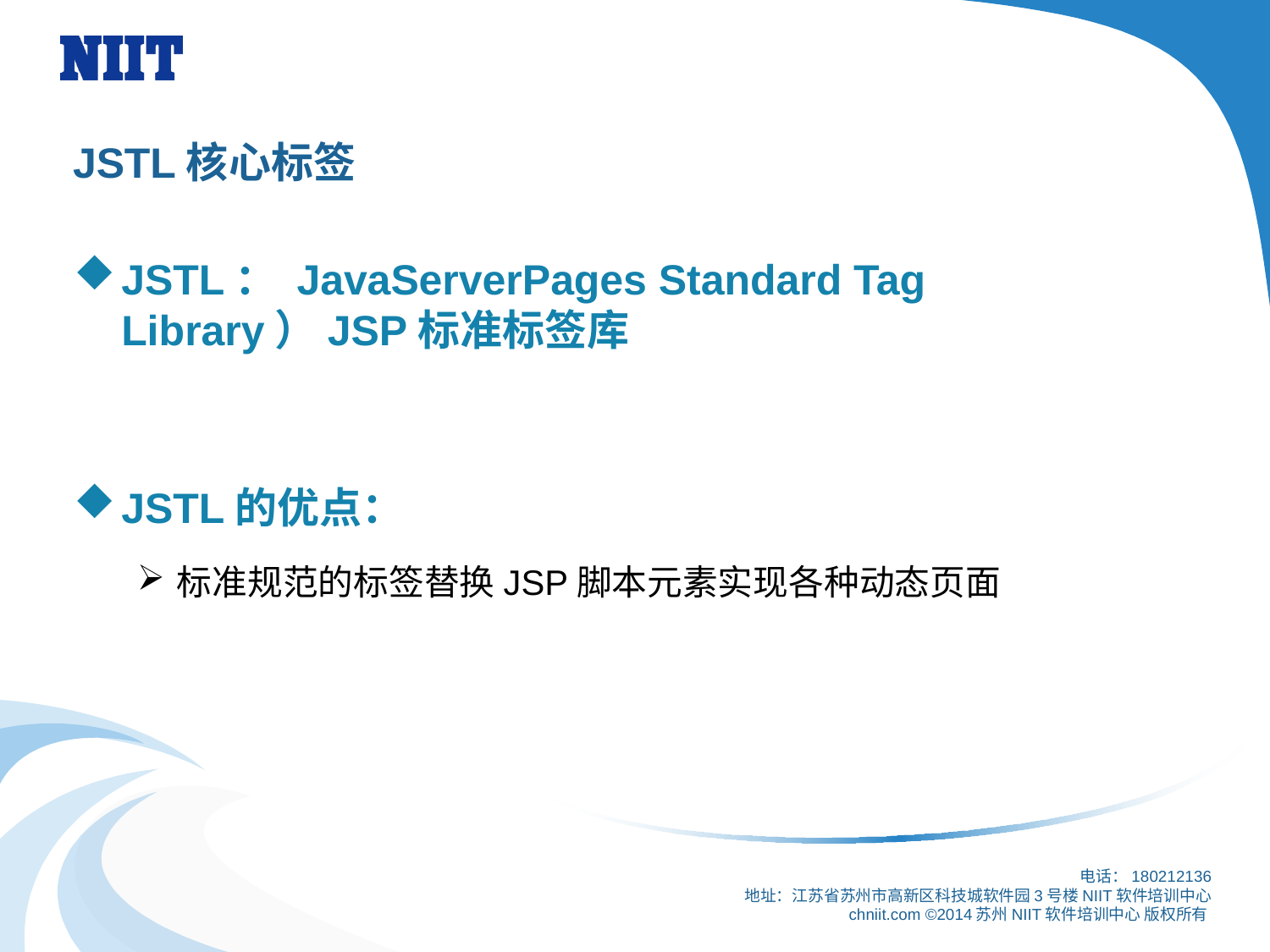

# JSTL核心标签
JSTL： JavaServerPages Standard Tag Library）JSP标准标签库

JSTL的优点：
标准规范的标签替换JSP脚本元素实现各种动态页面